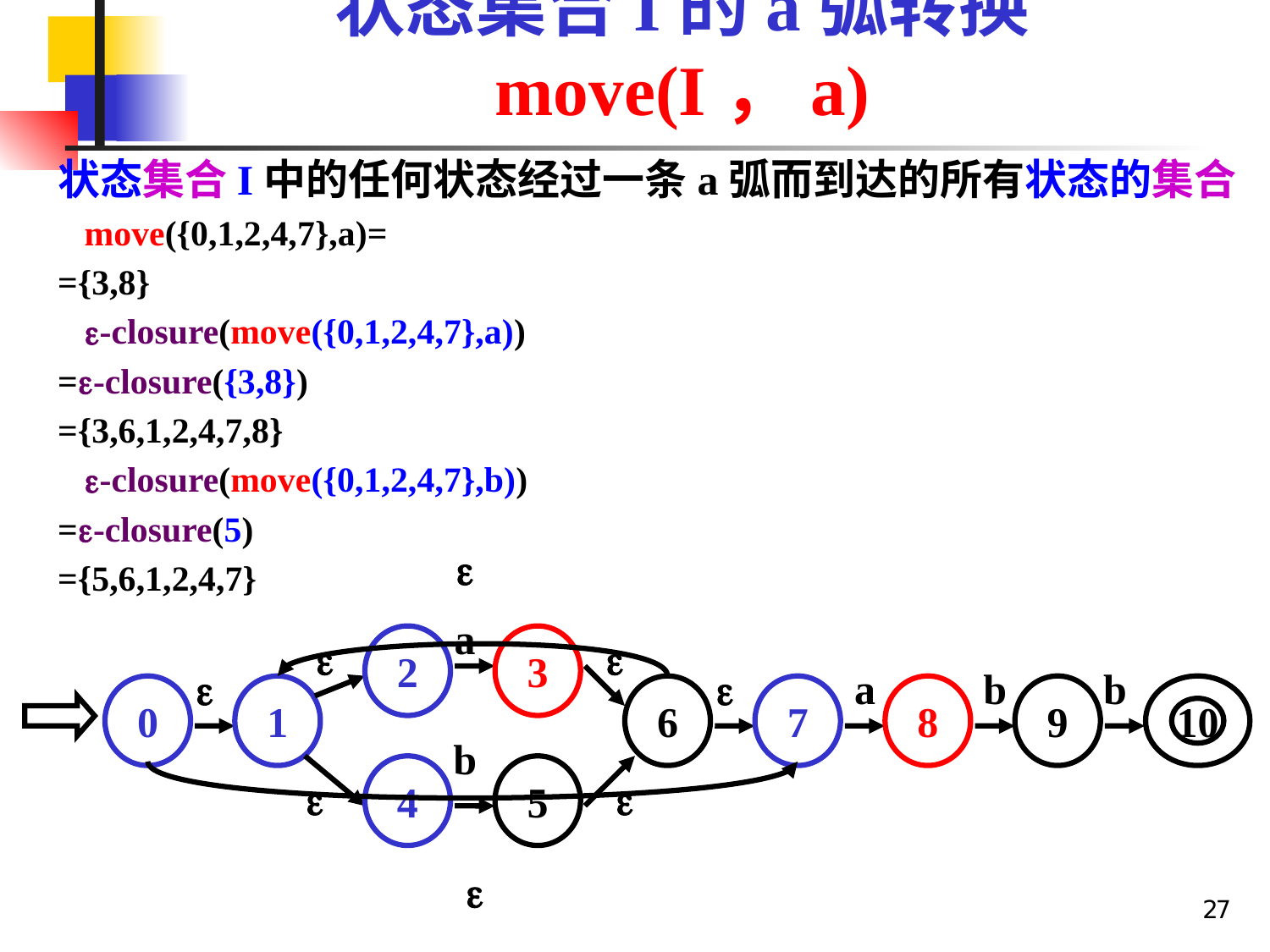

# 状态集合I的a弧转换 move(I，a)
状态集合I中的任何状态经过一条a弧而到达的所有状态的集合
   move({0,1,2,4,7},a)=
={3,8}
   ε-closure(move({0,1,2,4,7},a))
=ε-closure({3,8})
={3,6,1,2,4,7,8}
   ε-closure(move({0,1,2,4,7},b))
=ε-closure(5)
={5,6,1,2,4,7}
ε
a
ε
2
3
ε
ε
ε
a
b
b

0
1

6
7
8
9
10

b

4
5

ε
ε

ε
27